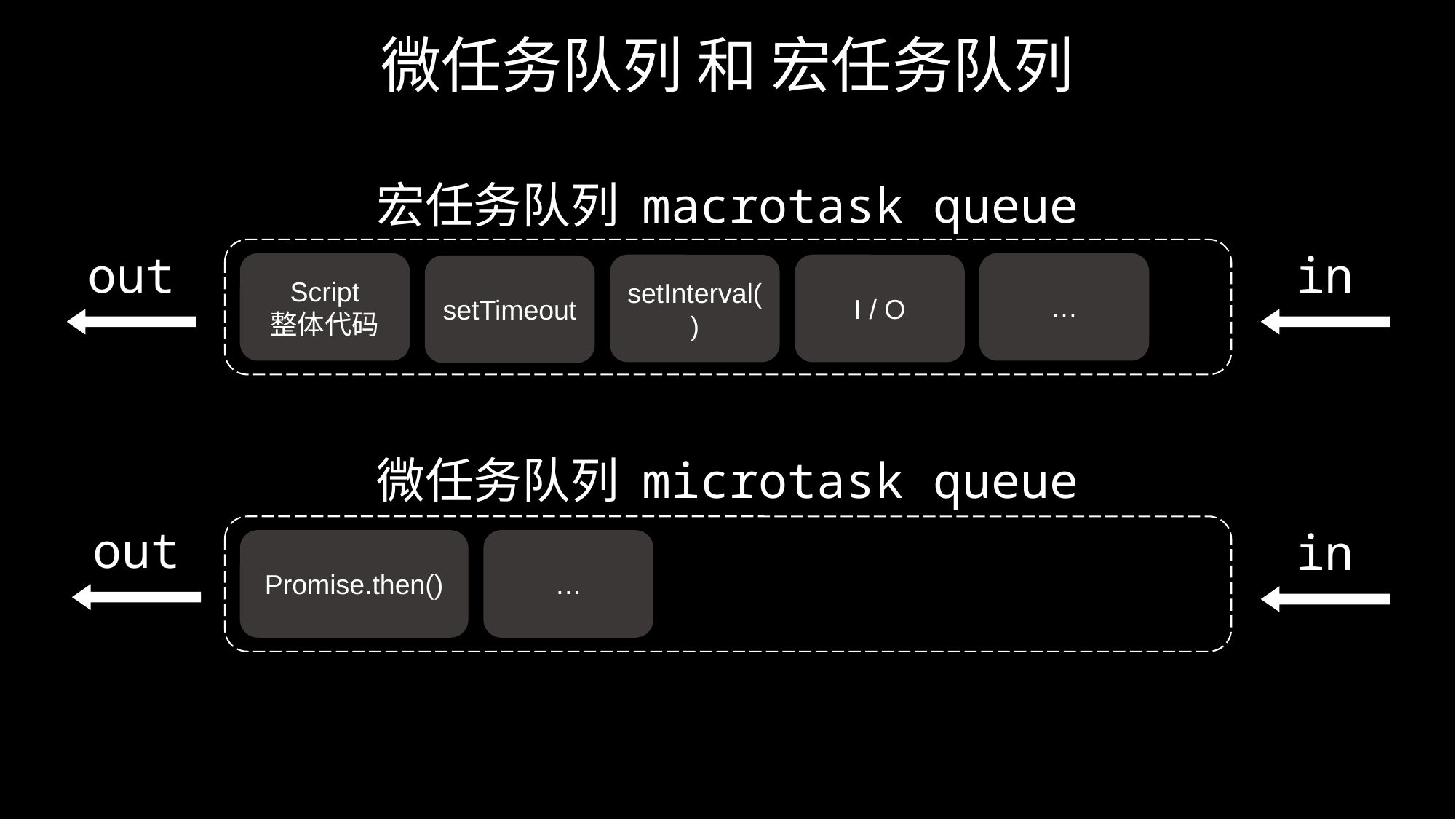

微任务队列 和 宏任务队列
宏任务队列 macrotask queue

out

in

Script
整体代码
…
Script
整体代码
…
setInterval()
I / O
setInterval()
I / O
setTimeout
setTimeout
微任务队列 microtask queue

out

in

Promise.then()
…
Promise.then()
…